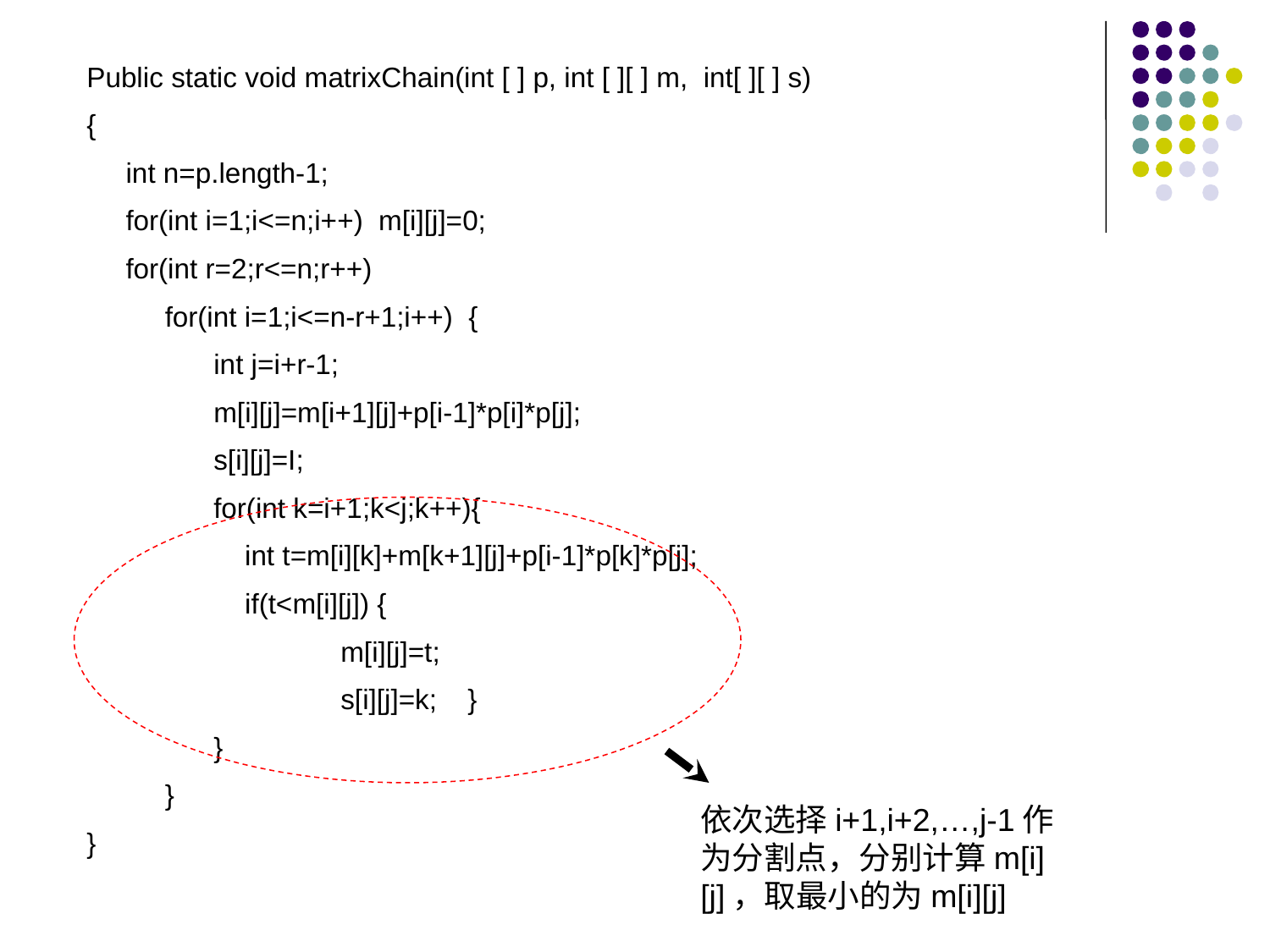

Public static void matrixChain(int [ ] p, int [ ][ ] m,  int[ ][ ] s)
{
     int n=p.length-1;
     for(int i=1;i<=n;i++)  m[i][j]=0;
     for(int r=2;r<=n;r++)
          for(int i=1;i<=n-r+1;i++)  {
	int j=i+r-1;
	m[i][j]=m[i+1][j]+p[i-1]*p[i]*p[j];
	s[i][j]=I;
	for(int k=i+1;k<j;k++){
	    int t=m[i][k]+m[k+1][j]+p[i-1]*p[k]*p[j];
	    if(t<m[i][j]) {
		m[i][j]=t;
		s[i][j]=k;	}
	}
          }
}

依次选择i+1,i+2,…,j-1作为分割点，分别计算m[i][j]，取最小的为m[i][j]